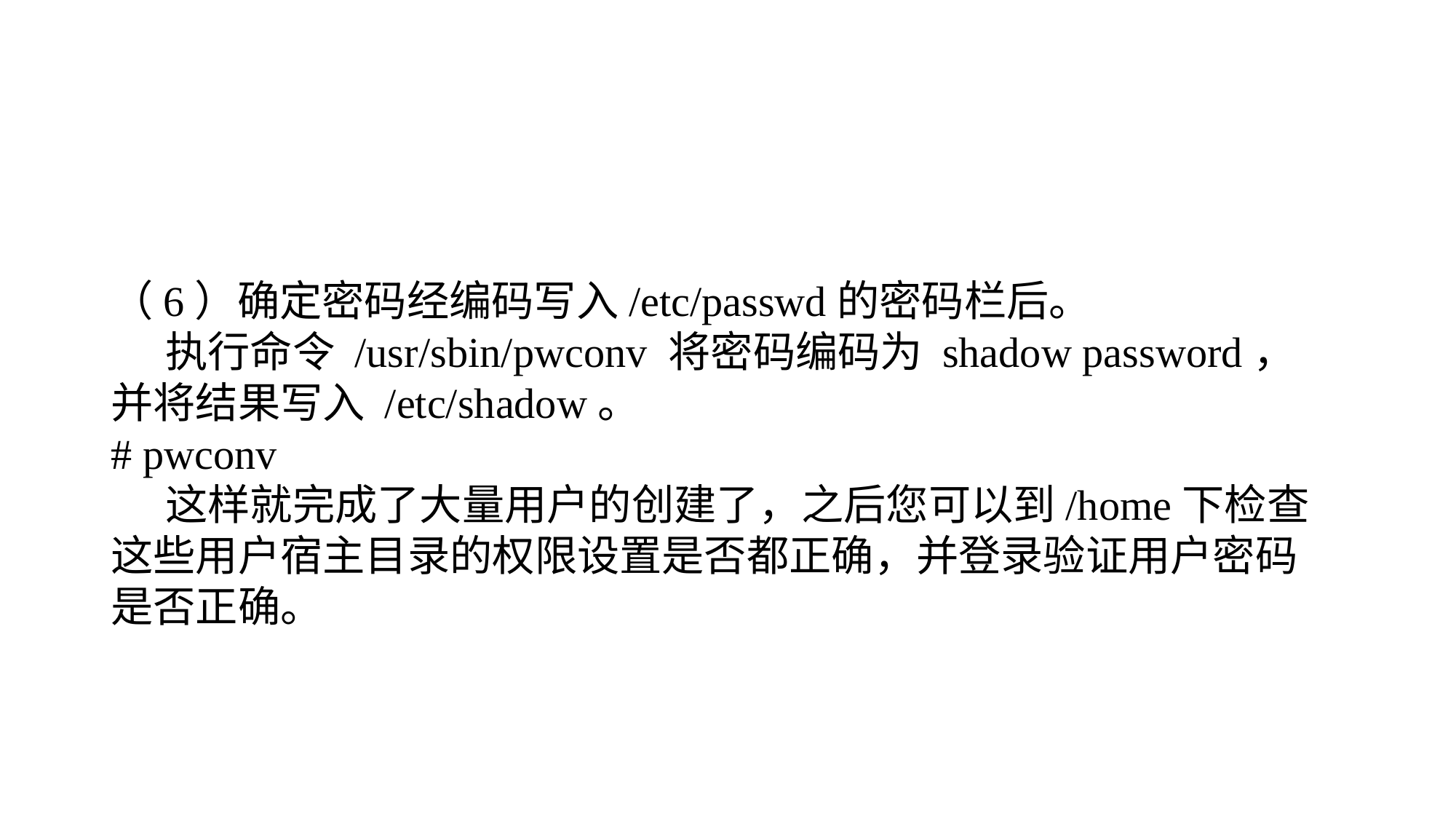

#
（6）确定密码经编码写入/etc/passwd的密码栏后。
执行命令 /usr/sbin/pwconv 将密码编码为 shadow password，并将结果写入 /etc/shadow。
# pwconv
这样就完成了大量用户的创建了，之后您可以到/home下检查这些用户宿主目录的权限设置是否都正确，并登录验证用户密码是否正确。